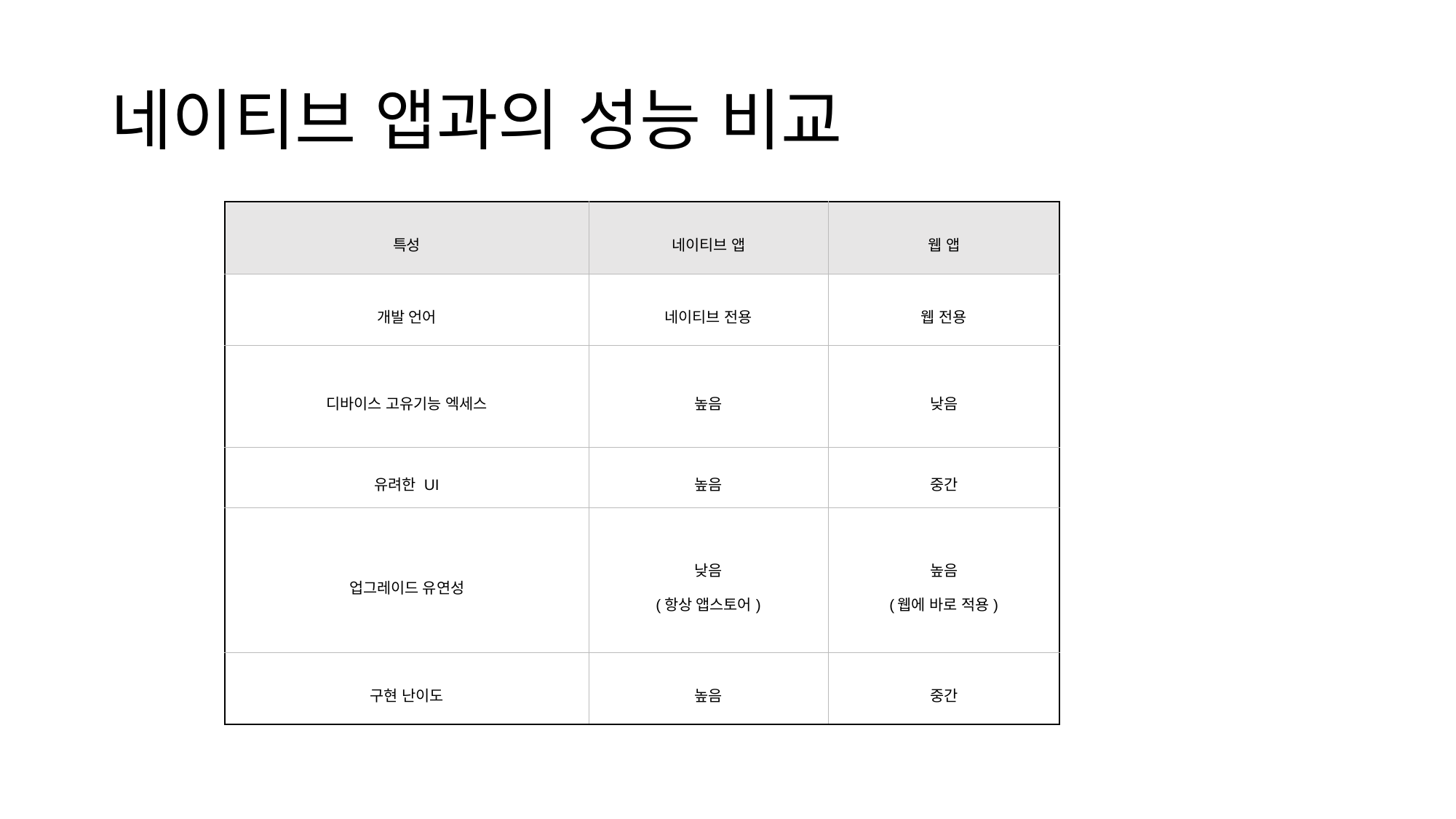

# 네이티브 앱과의 성능 비교
| 특성 | 네이티브 앱 | 웹 앱 |
| --- | --- | --- |
| 개발 언어 | 네이티브 전용 | 웹 전용 |
| 디바이스 고유기능 엑세스 | 높음 | 낮음 |
| 유려한 UI | 높음 | 중간 |
| 업그레이드 유연성 | 낮음 (항상 앱스토어) | 높음 (웹에 바로 적용) |
| 구현 난이도 | 높음 | 중간 |